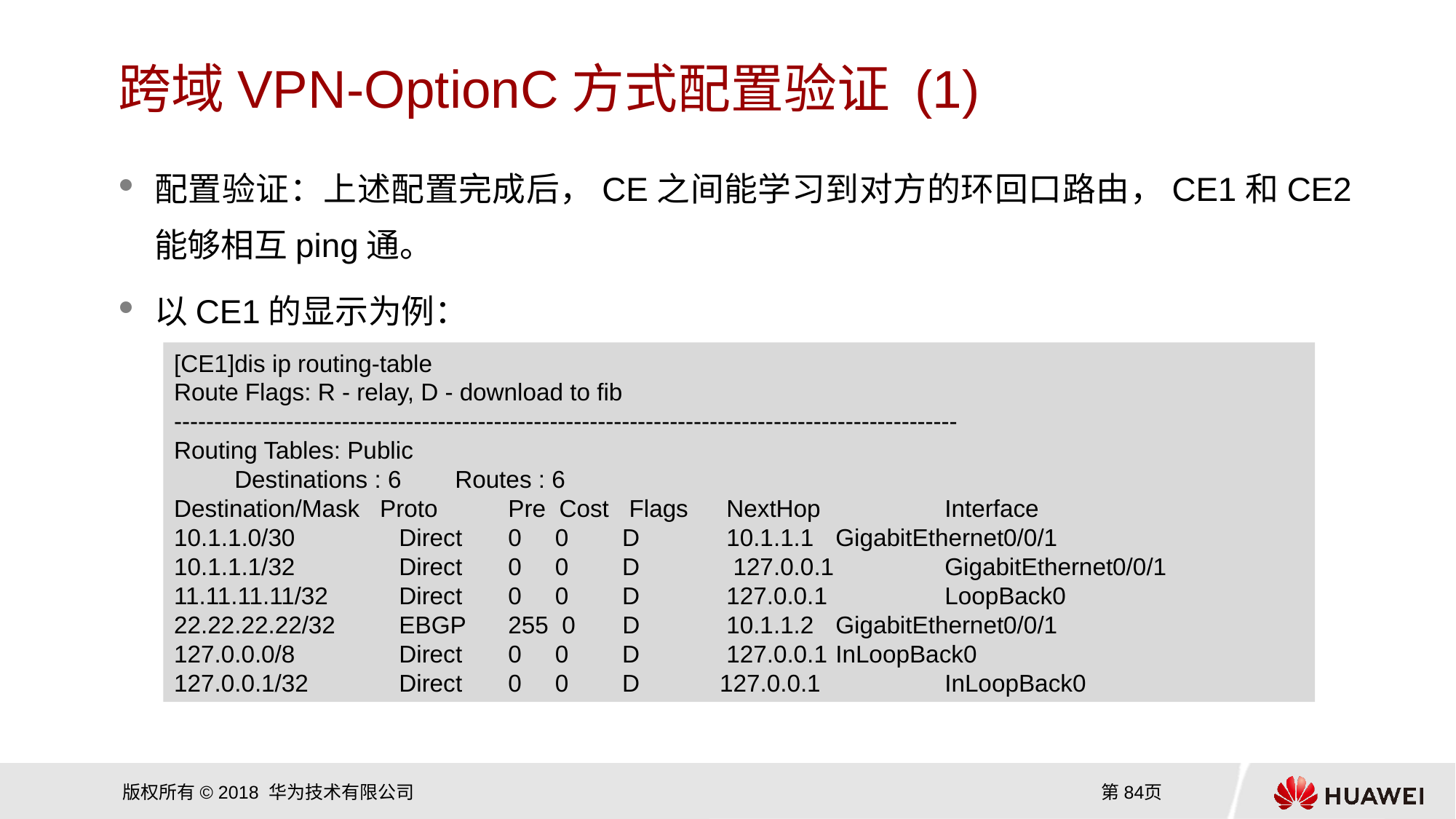

# 跨域VPN-OptionC方式配置验证 (1)
配置验证：上述配置完成后，CE之间能学习到对方的环回口路由，CE1和CE2能够相互ping通。
以CE1的显示为例：

[CE1]dis ip routing-table
Route Flags: R - relay, D - download to fib
--------------------------------------------------------------------------------------------------
Routing Tables: Public
         Destinations : 6        Routes : 6
Destination/Mask   Proto  	 Pre  Cost   Flags	 NextHop   	 Interface
10.1.1.0/30         	 Direct  	 0     0        D  	 10.1.1.1  	 GigabitEthernet0/0/1
10.1.1.1/32        	 Direct	 0     0        D 	  127.0.0.1  	 GigabitEthernet0/0/1
11.11.11.11/32     	 Direct 	 0     0        D  	 127.0.0.1 	 LoopBack0
22.22.22.22/32     	 EBGP   	 255  0       D  	 10.1.1.2  	 GigabitEthernet0/0/1
127.0.0.0/8         	 Direct  	 0     0        D  	 127.0.0.1	 InLoopBack0
127.0.0.1/32       	 Direct  	 0     0        D   	127.0.0.1  	 InLoopBack0